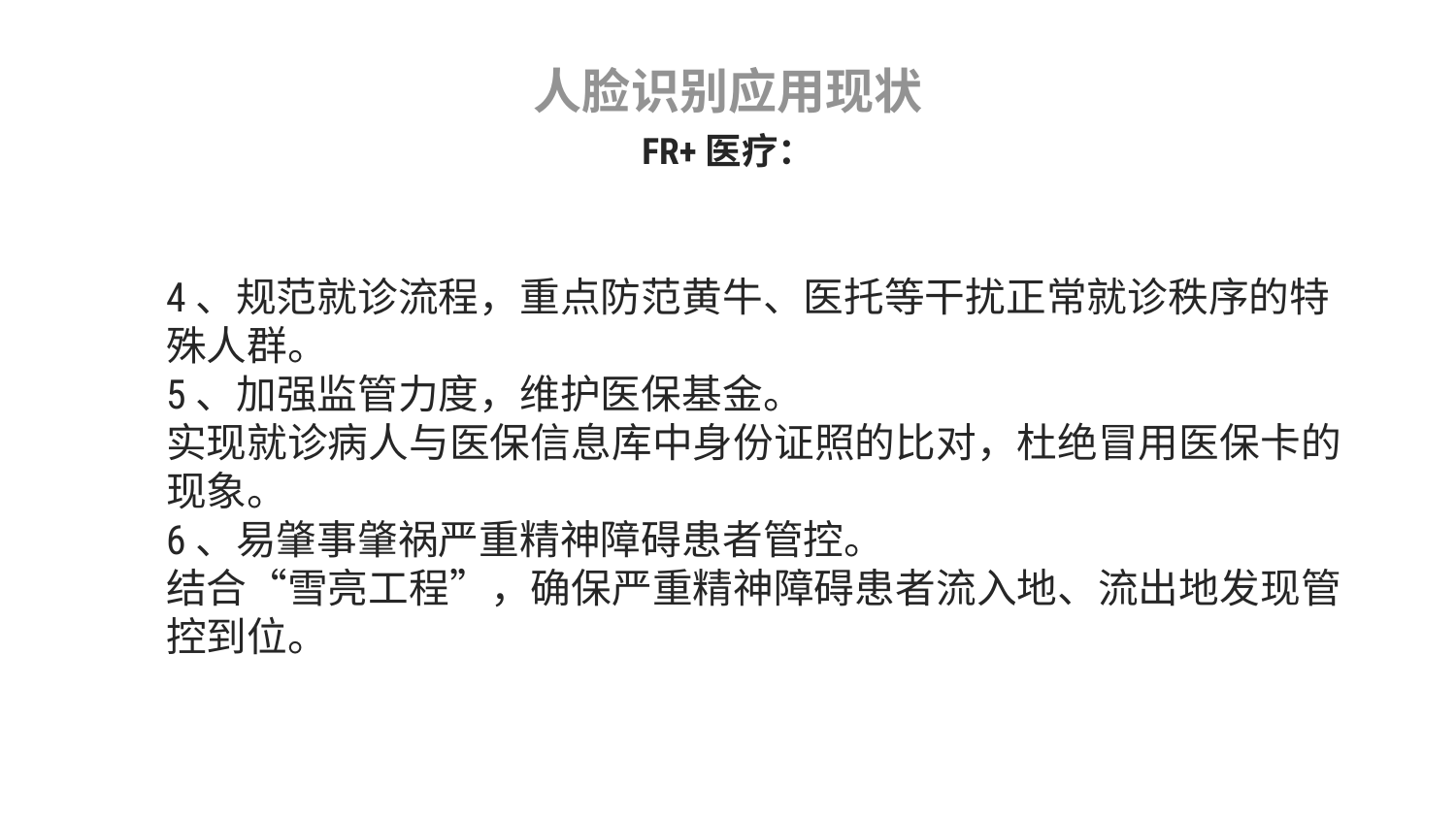

# 人脸识别应用现状
FR+医疗：

4、规范就诊流程，重点防范黄牛、医托等干扰正常就诊秩序的特殊人群。
5、加强监管力度，维护医保基金。
实现就诊病人与医保信息库中身份证照的比对，杜绝冒用医保卡的现象。
6、易肇事肇祸严重精神障碍患者管控。
结合“雪亮工程”，确保严重精神障碍患者流入地、流出地发现管控到位。